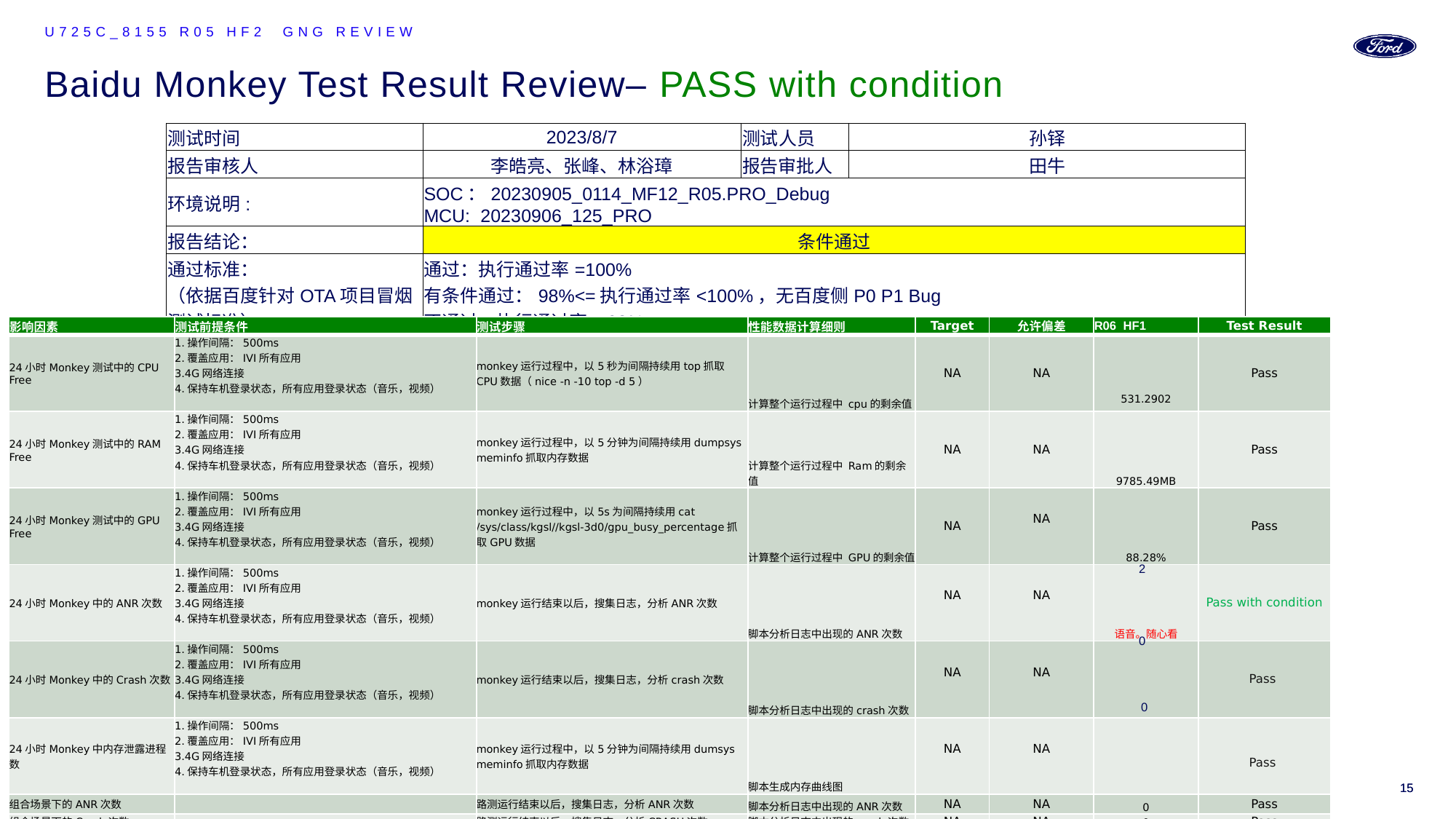

U725C_8155 R05 HF2  GNG Review
# Baidu Monkey Test Result Review– PASS with condition
| 测试时间 | 2023/8/7 | 测试人员 | 孙铎 |
| --- | --- | --- | --- |
| 报告审核人 | 李皓亮、张峰、林浴璋 | 报告审批人 | 田牛 |
| 环境说明: | SOC：20230905\_0114\_MF12\_R05.PRO\_Debug MCU: 20230906\_125\_PRO |  |  |
| 报告结论： | 条件通过 |  |  |
| 通过标准： （依据百度针对OTA项目冒烟测试标准） | 通过：执行通过率=100% 有条件通过：98%<=执行通过率<100%，无百度侧P0 P1 Bug 不通过：执行通过率 <98% |  |  |
| 影响因素 | 测试前提条件 | 测试步骤 | 性能数据计算细则 | Target | 允许偏差 | R06 HF1 | Test Result |
| --- | --- | --- | --- | --- | --- | --- | --- |
| 24小时Monkey测试中的CPU Free | 1.操作间隔：500ms 2.覆盖应用：IVI所有应用 3.4G网络连接 4.保持车机登录状态，所有应用登录状态（音乐，视频） | monkey运行过程中，以5秒为间隔持续用top抓取CPU数据（nice -n -10 top -d 5） | 计算整个运行过程中 cpu的剩余值 | NA | NA | 531.2902 | Pass |
| 24小时Monkey测试中的RAM Free | 1.操作间隔：500ms 2.覆盖应用：IVI所有应用 3.4G网络连接 4.保持车机登录状态，所有应用登录状态（音乐，视频） | monkey运行过程中，以5分钟为间隔持续用dumpsys meminfo抓取内存数据 | 计算整个运行过程中 Ram的剩余值 | NA | NA | 9785.49MB | Pass |
| 24小时Monkey测试中的GPU Free | 1.操作间隔：500ms 2.覆盖应用：IVI所有应用 3.4G网络连接 4.保持车机登录状态，所有应用登录状态（音乐，视频） | monkey运行过程中，以5s为间隔持续用cat /sys/class/kgsl//kgsl-3d0/gpu\_busy\_percentage抓取GPU数据 | 计算整个运行过程中 GPU的剩余值 | NA | NA | 88.28% | Pass |
| 24小时Monkey中的ANR次数 | 1.操作间隔：500ms 2.覆盖应用：IVI所有应用 3.4G网络连接 4.保持车机登录状态，所有应用登录状态（音乐，视频） | monkey运行结束以后，搜集日志，分析ANR次数 | 脚本分析日志中出现的ANR次数 | NA | NA | 语音。随心看 | Pass with condition |
| 24小时Monkey中的Crash次数 | 1.操作间隔：500ms 2.覆盖应用：IVI所有应用 3.4G网络连接 4.保持车机登录状态，所有应用登录状态（音乐，视频） | monkey运行结束以后，搜集日志，分析crash次数 | 脚本分析日志中出现的crash次数 | NA | NA |  | Pass |
| 24小时Monkey中内存泄露进程数 | 1.操作间隔：500ms 2.覆盖应用：IVI所有应用 3.4G网络连接 4.保持车机登录状态，所有应用登录状态（音乐，视频） | monkey运行过程中，以5分钟为间隔持续用dumsys meminfo抓取内存数据 | 脚本生成内存曲线图 | NA | NA |  | Pass |
| 组合场景下的ANR次数 |  | 路测运行结束以后，搜集日志，分析ANR次数 | 脚本分析日志中出现的ANR次数 | NA | NA | 0 | Pass |
| 组合场景下的Crash次数 |  | 路测运行结束以后，搜集日志，分析CRASH次数 | 脚本分析日志中出现的crash次数 | NA | NA | 0 | Pass |
2
0

            0

15
15